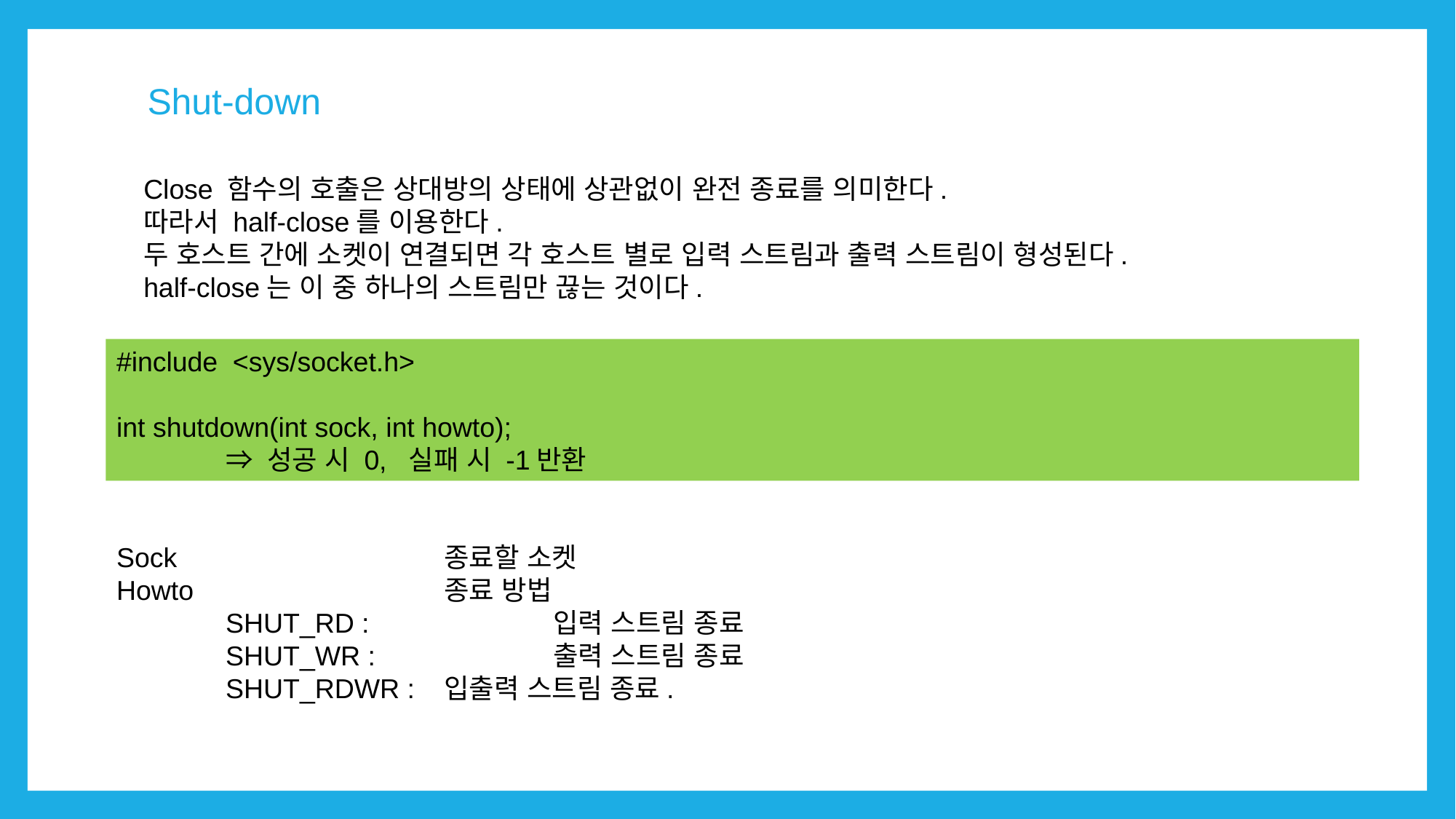

# Shut-down
Close 함수의 호출은 상대방의 상태에 상관없이 완전 종료를 의미한다.
따라서 half-close를 이용한다.
두 호스트 간에 소켓이 연결되면 각 호스트 별로 입력 스트림과 출력 스트림이 형성된다.
half-close는 이 중 하나의 스트림만 끊는 것이다.
#include  <sys/socket.h>

int shutdown(int sock, int howto);
	⇒ 성공 시 0,  실패 시 -1반환
Sock 			종료할 소켓
Howto			종료 방법
	SHUT_RD : 		입력 스트림 종료
	SHUT_WR : 		출력 스트림 종료
	SHUT_RDWR : 	입출력 스트림 종료.